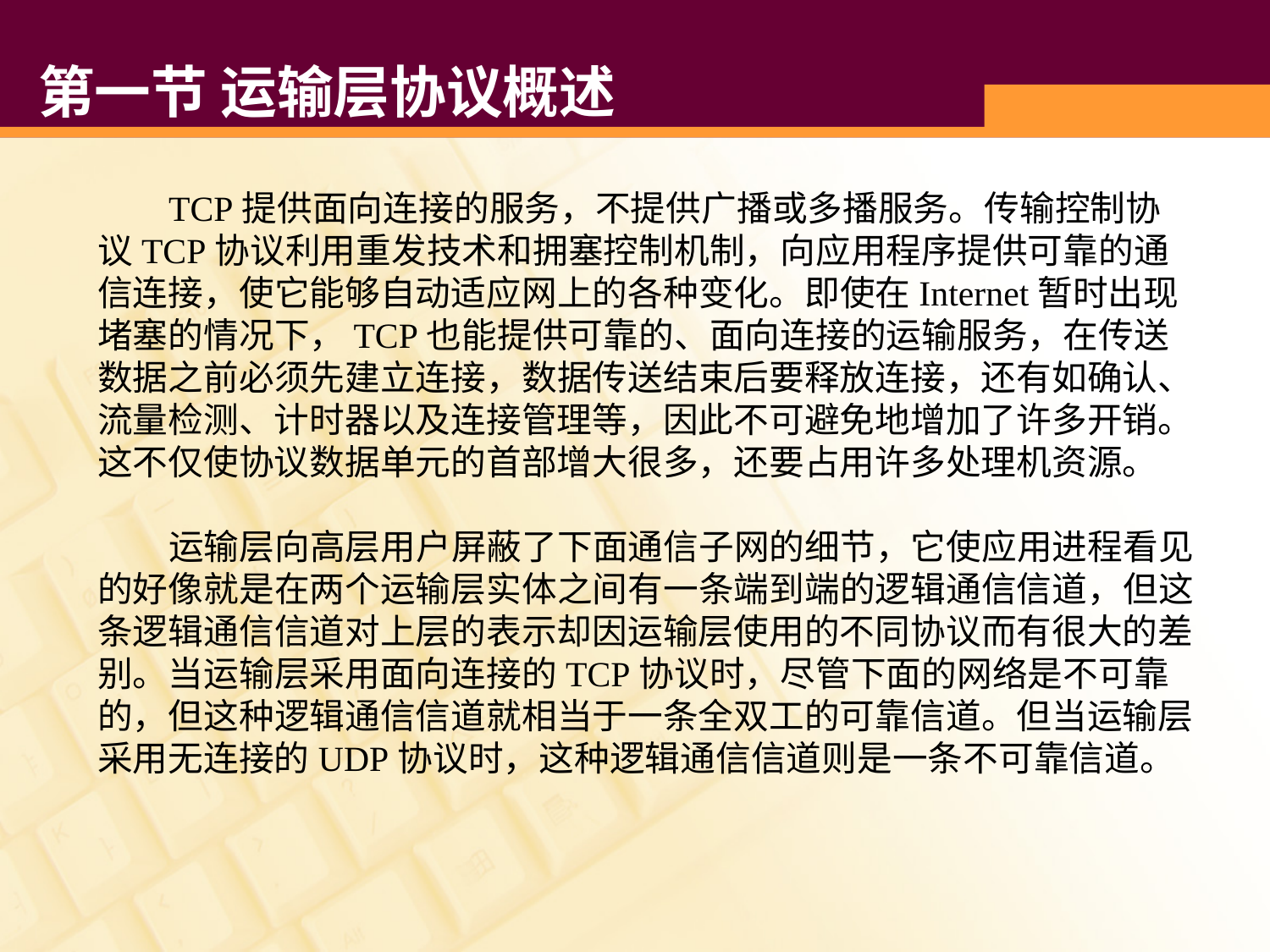

# 第一节 运输层协议概述
        TCP提供面向连接的服务，不提供广播或多播服务。传输控制协议TCP协议利用重发技术和拥塞控制机制，向应用程序提供可靠的通信连接，使它能够自动适应网上的各种变化。即使在Internet暂时出现堵塞的情况下，TCP也能提供可靠的、面向连接的运输服务，在传送数据之前必须先建立连接，数据传送结束后要释放连接，还有如确认、流量检测、计时器以及连接管理等，因此不可避免地增加了许多开销。这不仅使协议数据单元的首部增大很多，还要占用许多处理机资源。

        运输层向高层用户屏蔽了下面通信子网的细节，它使应用进程看见的好像就是在两个运输层实体之间有一条端到端的逻辑通信信道，但这条逻辑通信信道对上层的表示却因运输层使用的不同协议而有很大的差别。当运输层采用面向连接的TCP协议时，尽管下面的网络是不可靠的，但这种逻辑通信信道就相当于一条全双工的可靠信道。但当运输层采用无连接的UDP协议时，这种逻辑通信信道则是一条不可靠信道。